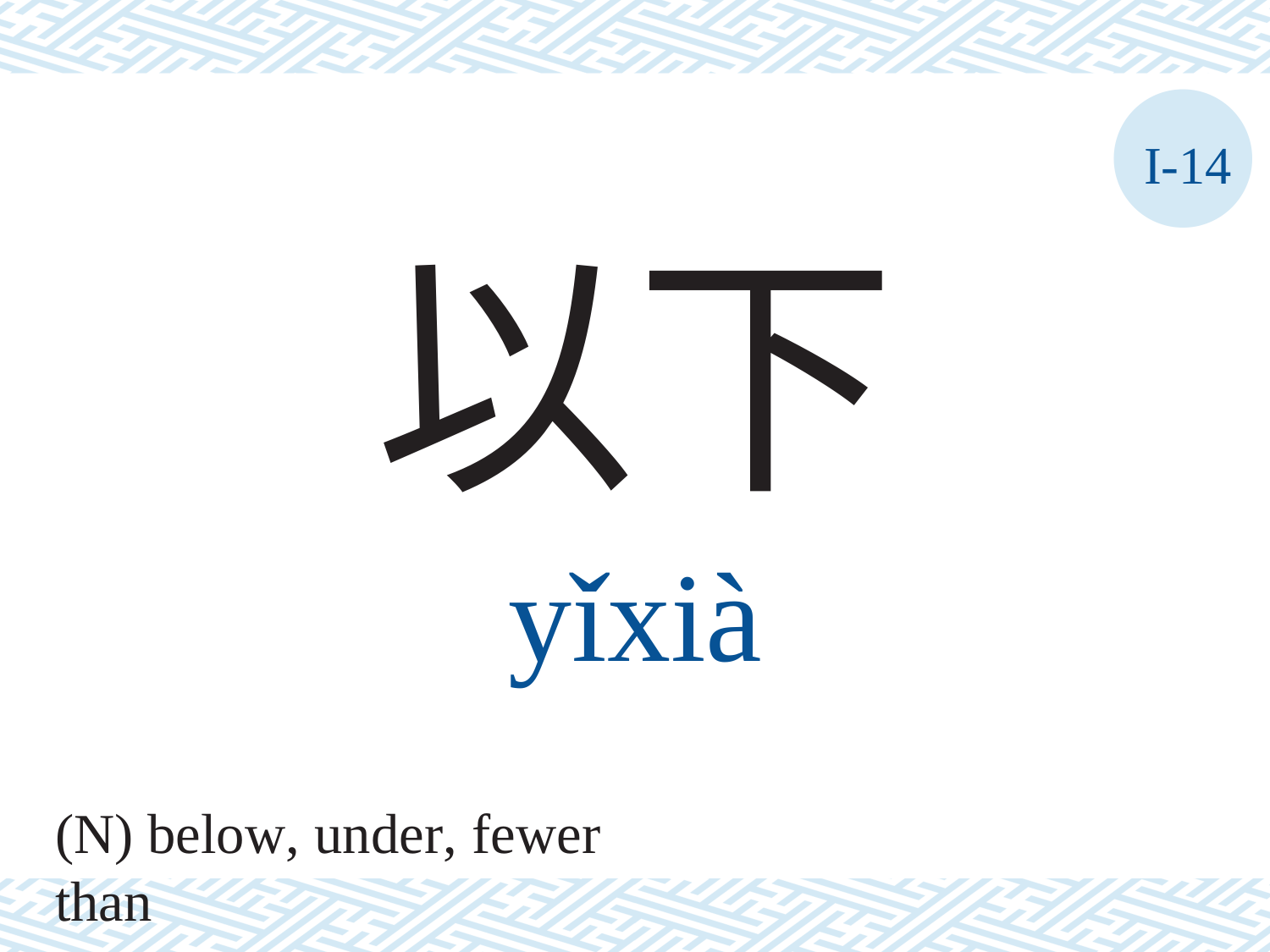

I-14
以下
yǐxià
(N) below, under, fewer than